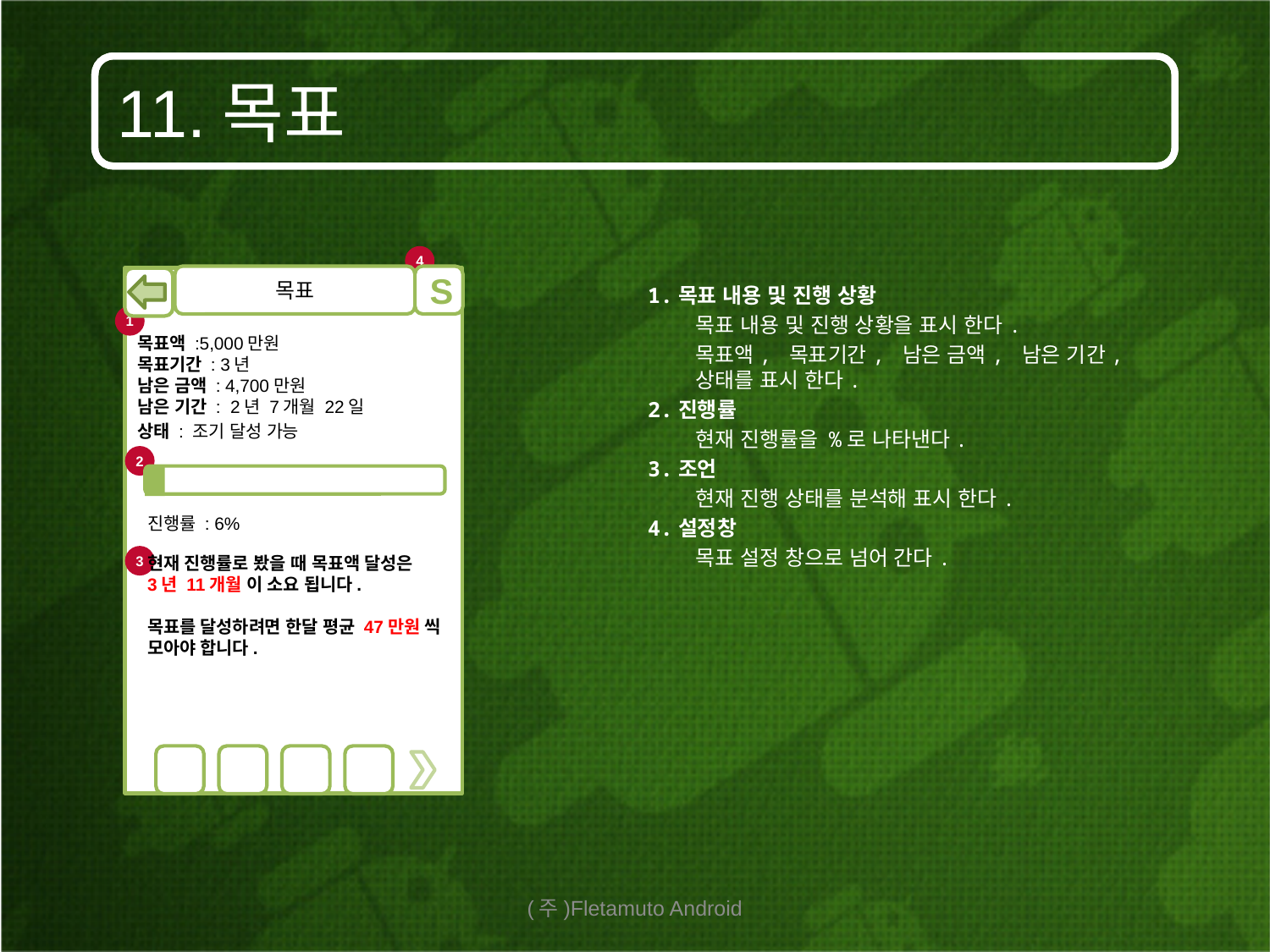

# 11.목표
4
목표
S

1.목표 내용 및 진행 상황
	목표 내용 및 진행 상황을 표시 한다.
	목표액, 목표기간, 남은 금액, 남은 기간, 상태를 표시 한다.
2.진행률
	현재 진행률을 %로 나타낸다.
3.조언
	현재 진행 상태를 분석해 표시 한다.
4.설정창
	목표 설정 창으로 넘어 간다.

1
목표액 :5,000만원
목표기간 : 3년
남은 금액 : 4,700만원
남은 기간 :  2년 7개월 22일
상태 : 조기 달성 가능
2

진행률 : 6%
3
현재 진행률로 봤을 때 목표액 달성은
3년 11개월 이 소요 됩니다.

목표를 달성하려면 한달 평균 47만원 씩 모아야 합니다.

(주)Fletamuto Android